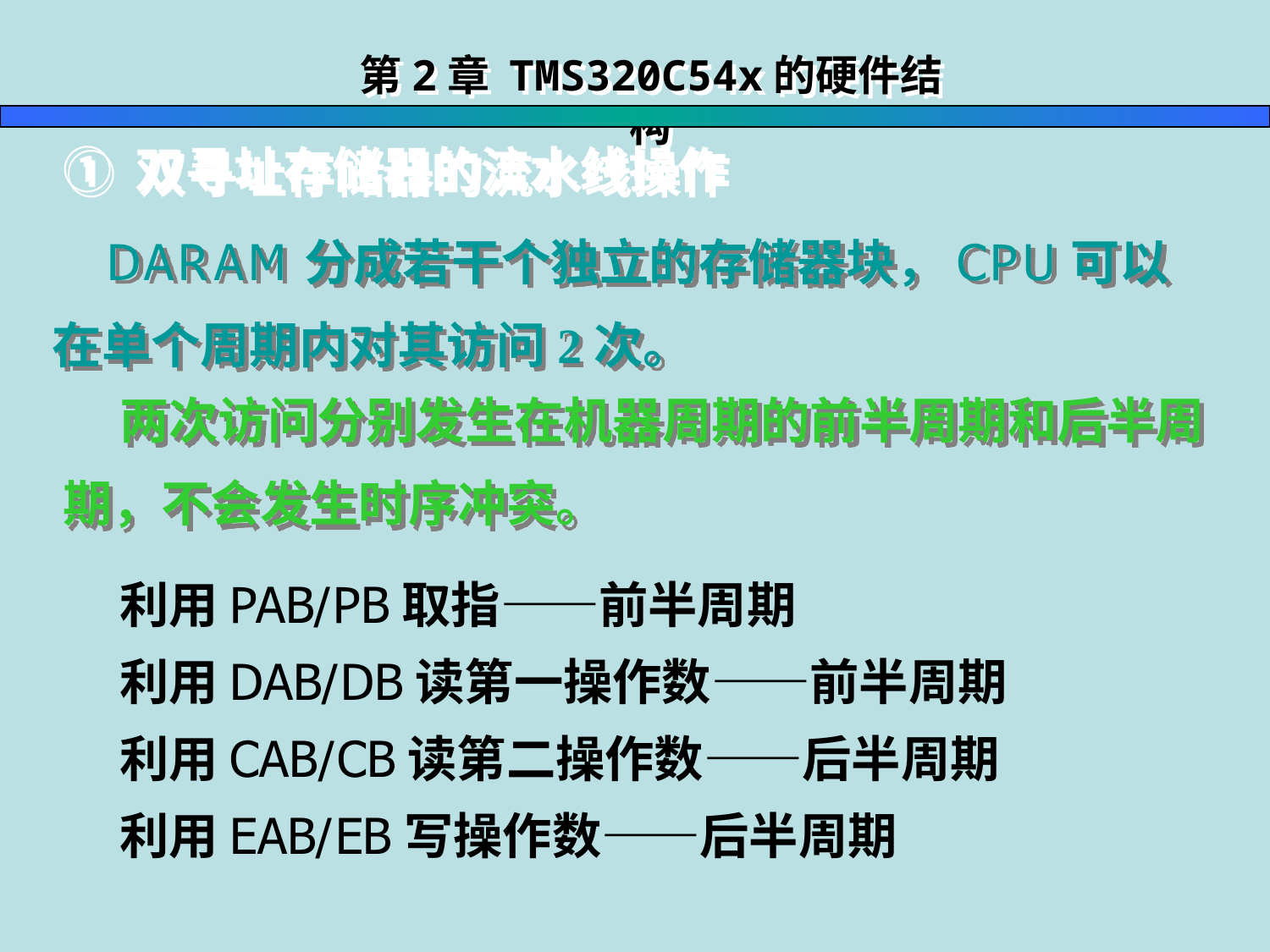

第2章 TMS320C54x的硬件结构

① 双寻址存储器的流水线操作
    DARAM分成若干个独立的存储器块，CPU可以在单个周期内对其访问2次。
    两次访问分别发生在机器周期的前半周期和后半周期，不会发生时序冲突。
    利用PAB/PB取指——前半周期
    利用DAB/DB读第一操作数——前半周期
    利用CAB/CB读第二操作数——后半周期
    利用EAB/EB写操作数——后半周期
150